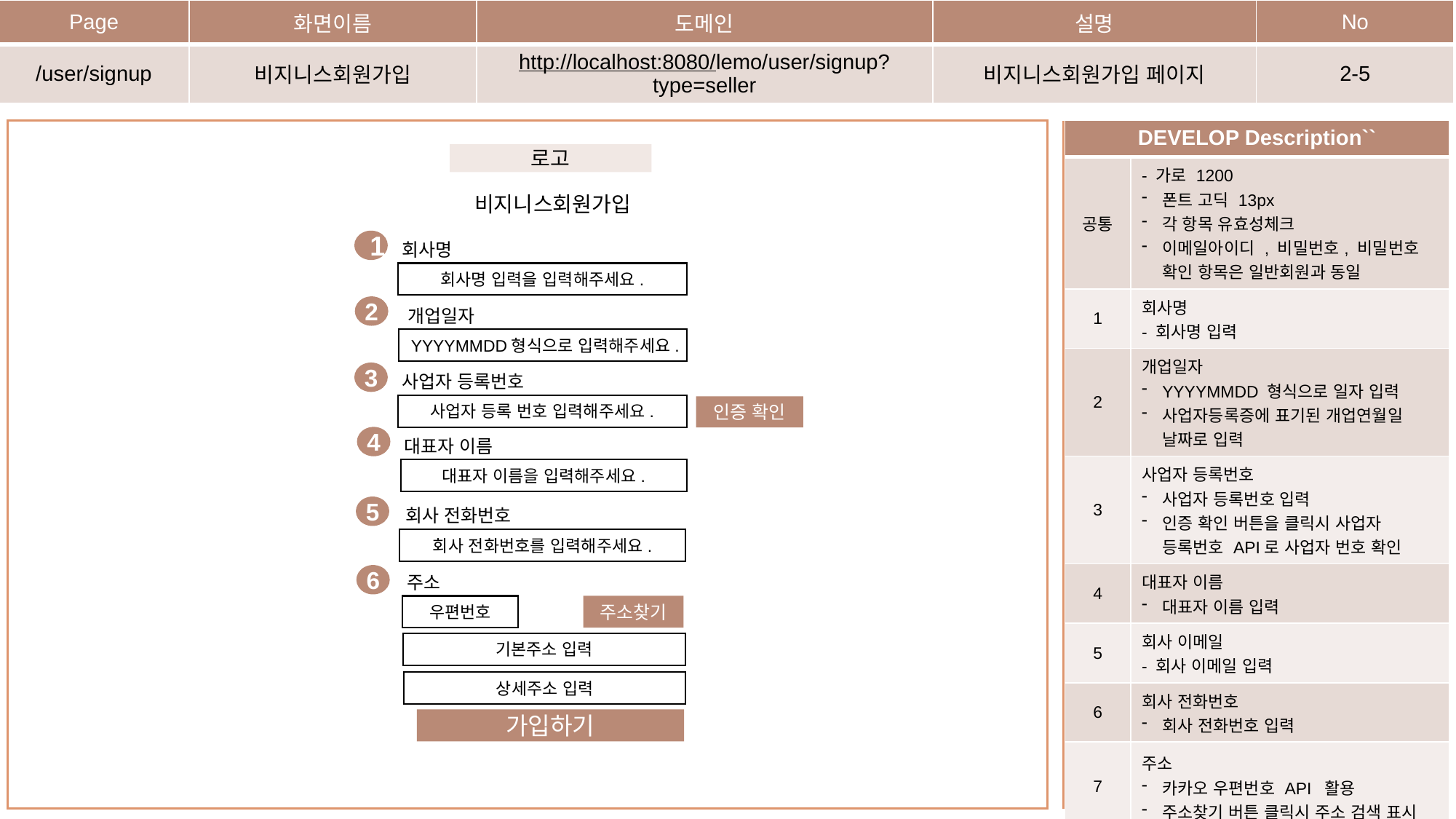

| Page | 화면이름 | 도메인 | 설명 | No |
| --- | --- | --- | --- | --- |
| /user/signup | 비지니스회원가입 | http://localhost:8080/lemo/user/signup?type=seller | 비지니스회원가입 페이지 | 2-5 |

| DEVELOP Description`` |  |
| --- | --- |
| 공통 | - 가로 1200 폰트 고딕 13px 각 항목 유효성체크 이메일아이디 , 비밀번호, 비밀번호 확인 항목은 일반회원과 동일 |
| 1 | 회사명 - 회사명 입력 |
| 2 | 개업일자 YYYYMMDD 형식으로 일자 입력 사업자등록증에 표기된 개업연월일 날짜로 입력 |
| 3 | 사업자 등록번호 사업자 등록번호 입력 인증 확인 버튼을 클릭시 사업자 등록번호 API로 사업자 번호 확인 |
| 4 | 대표자 이름 대표자 이름 입력 |
| 5 | 회사 이메일 - 회사 이메일 입력 |
| 6 | 회사 전화번호 회사 전화번호 입력 |
| 7 | 주소 카카오 우편번호 API 활용 주소찾기 버튼 클릭시 주소 검색 표시 |
| 8 |  |

로고
비지니스회원가입
1
회사명
회사명 입력을 입력해주세요.
1
2

개업일자
YYYYMMDD형식으로 입력해주세요.
3

사업자 등록번호
사업자 등록 번호 입력해주세요.
인증 확인
4

대표자 이름
대표자 이름을 입력해주세요.
565

회사 전화번호
회사 전화번호를 입력해주세요.
6

주소
7
주소찾기
우편번호
기본주소 입력
상세주소 입력
61
가입하기